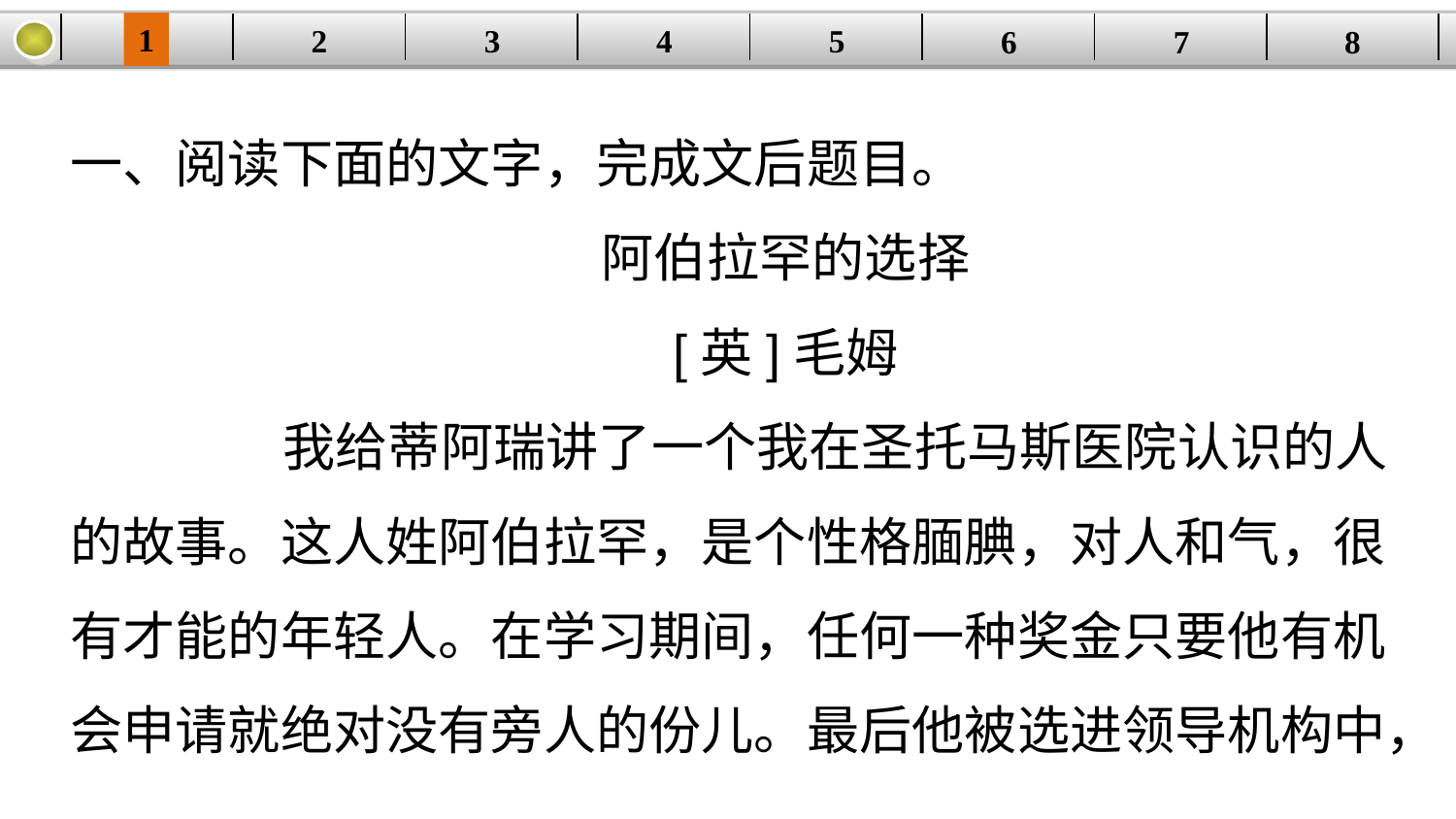

1
2
3
4
|  |  |  |  |  |  |  |  |
| --- | --- | --- | --- | --- | --- | --- | --- |
5
6
7
8

一、阅读下面的文字，完成文后题目。
阿伯拉罕的选择
[英]毛姆
        我给蒂阿瑞讲了一个我在圣托马斯医院认识的人的故事。这人姓阿伯拉罕，是个性格腼腆，对人和气，很有才能的年轻人。在学习期间，任何一种奖金只要他有机会申请就绝对没有旁人的份儿。最后他被选进领导机构中，